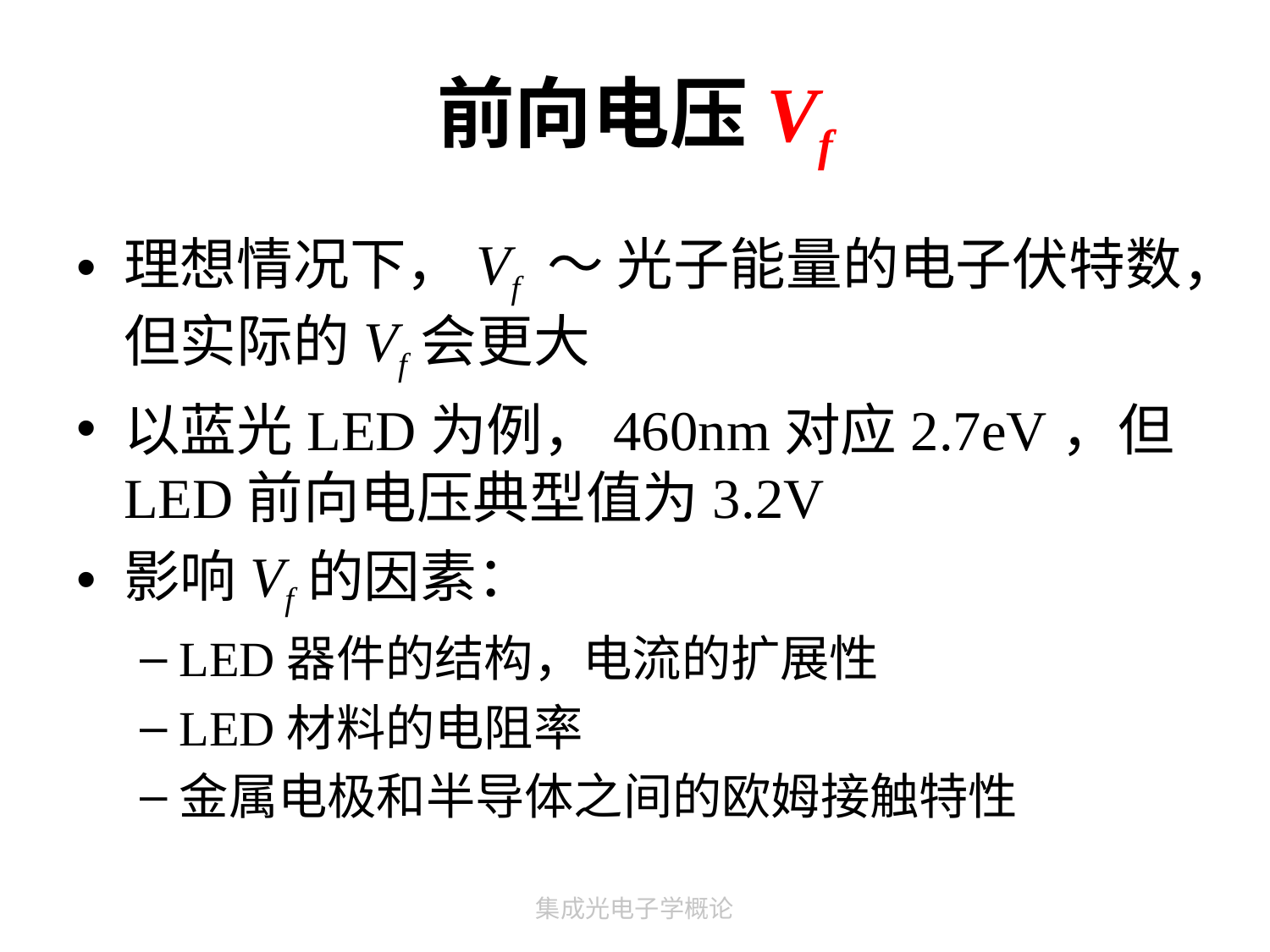

# 前向电压Vf
理想情况下，Vf ～ 光子能量的电子伏特数，但实际的Vf会更大
以蓝光LED为例，460nm对应2.7eV，但LED前向电压典型值为3.2V
影响Vf的因素：
LED器件的结构，电流的扩展性
LED材料的电阻率
金属电极和半导体之间的欧姆接触特性

集成光电子学概论
28